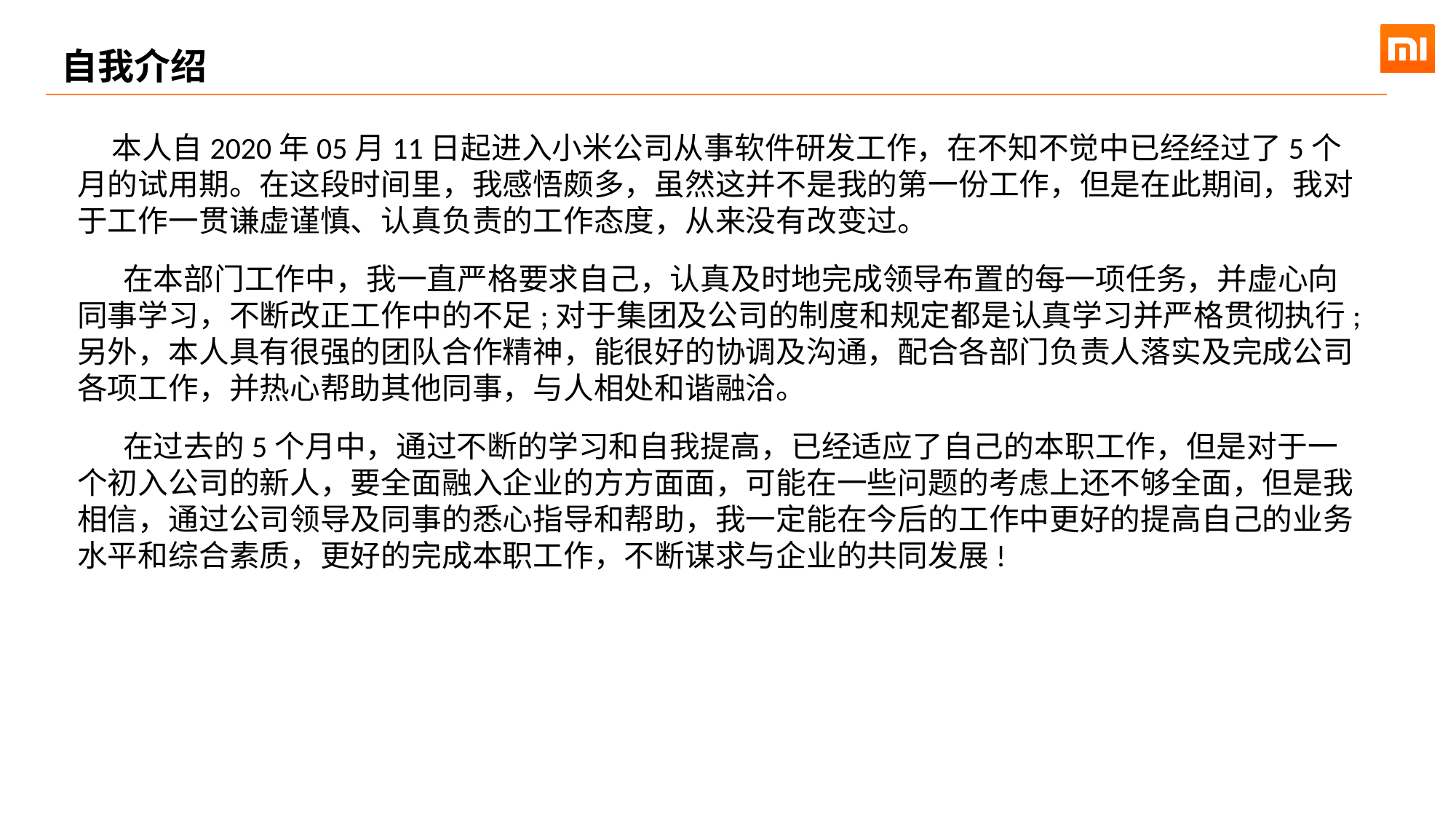

自我介绍
    本人自2020年05月11日起进入小米公司从事软件研发工作，在不知不觉中已经经过了5个月的试用期。在这段时间里，我感悟颇多，虽然这并不是我的第一份工作，但是在此期间，我对于工作一贯谦虚谨慎、认真负责的工作态度，从来没有改变过。
    在本部门工作中，我一直严格要求自己，认真及时地完成领导布置的每一项任务，并虚心向同事学习，不断改正工作中的不足;对于集团及公司的制度和规定都是认真学习并严格贯彻执行;另外，本人具有很强的团队合作精神，能很好的协调及沟通，配合各部门负责人落实及完成公司各项工作，并热心帮助其他同事，与人相处和谐融洽。
    在过去的5个月中，通过不断的学习和自我提高，已经适应了自己的本职工作，但是对于一个初入公司的新人，要全面融入企业的方方面面，可能在一些问题的考虑上还不够全面，但是我相信，通过公司领导及同事的悉心指导和帮助，我一定能在今后的工作中更好的提高自己的业务水平和综合素质，更好的完成本职工作，不断谋求与企业的共同发展!